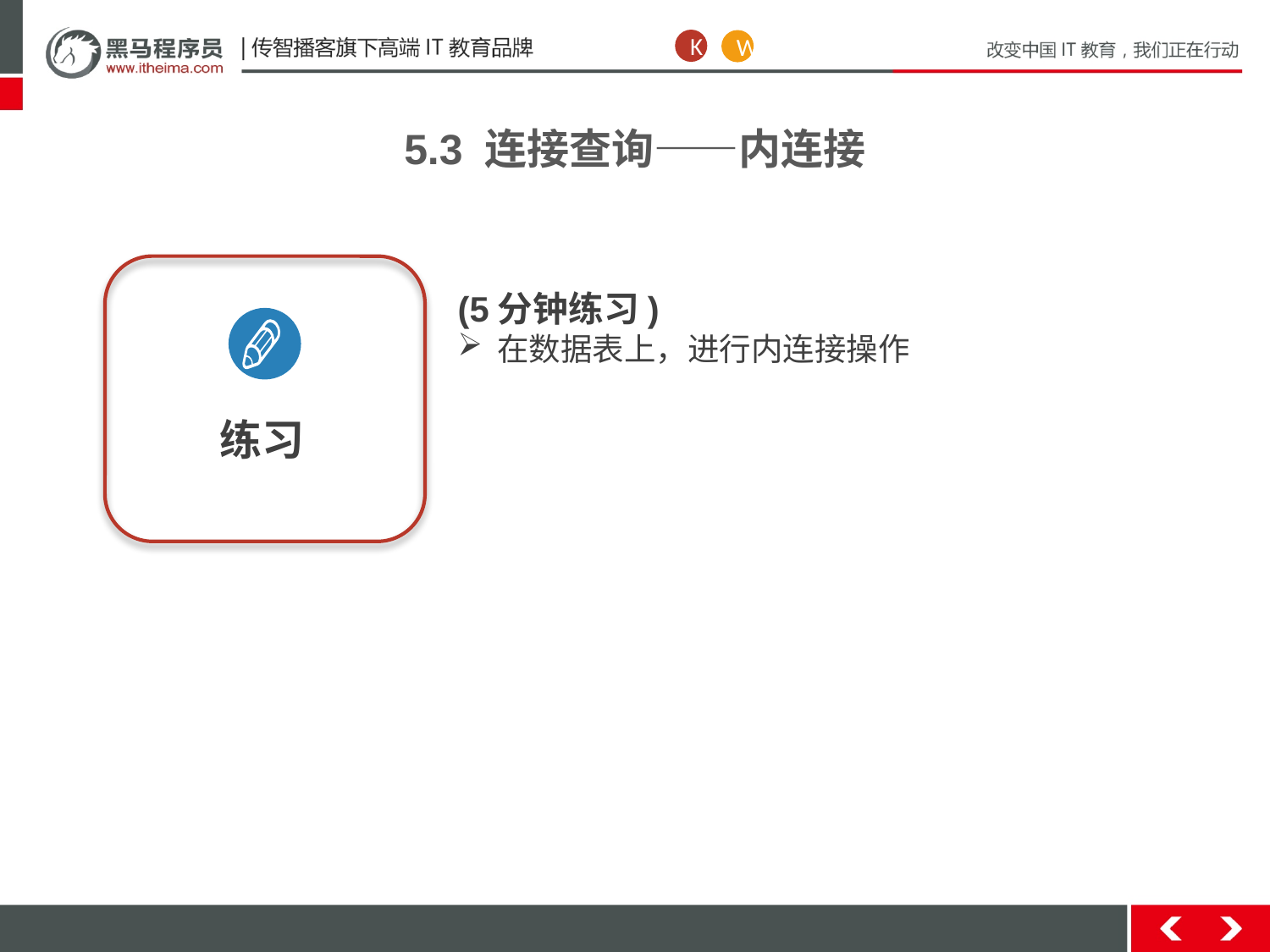

K
W
5.3 连接查询——内连接

练习
(5分钟练习)
在数据表上，进行内连接操作